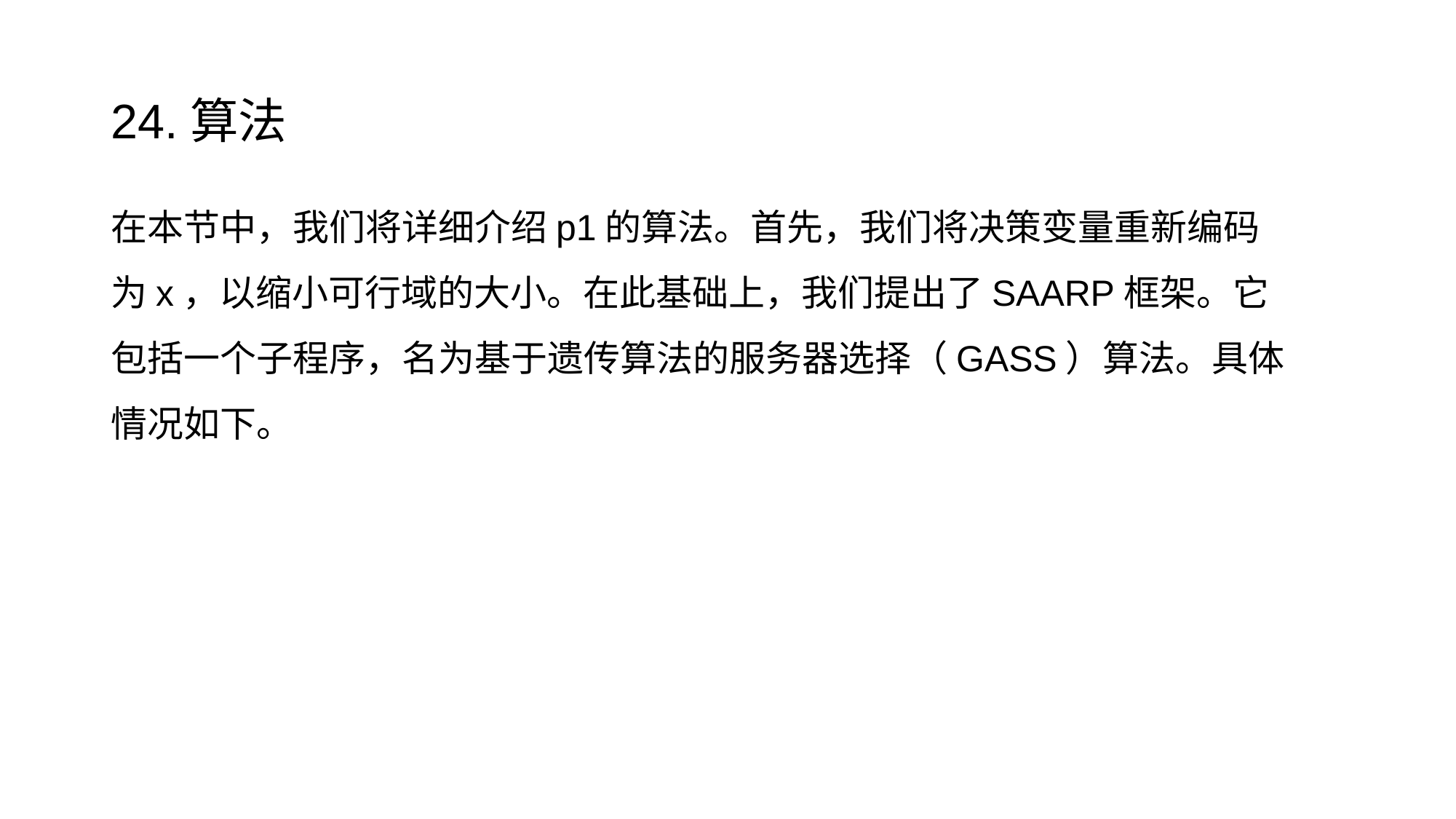

# 24.算法
在本节中，我们将详细介绍p1的算法。首先，我们将决策变量重新编码为x，以缩小可行域的大小。在此基础上，我们提出了SAARP框架。它包括一个子程序，名为基于遗传算法的服务器选择（GASS）算法。具体情况如下。